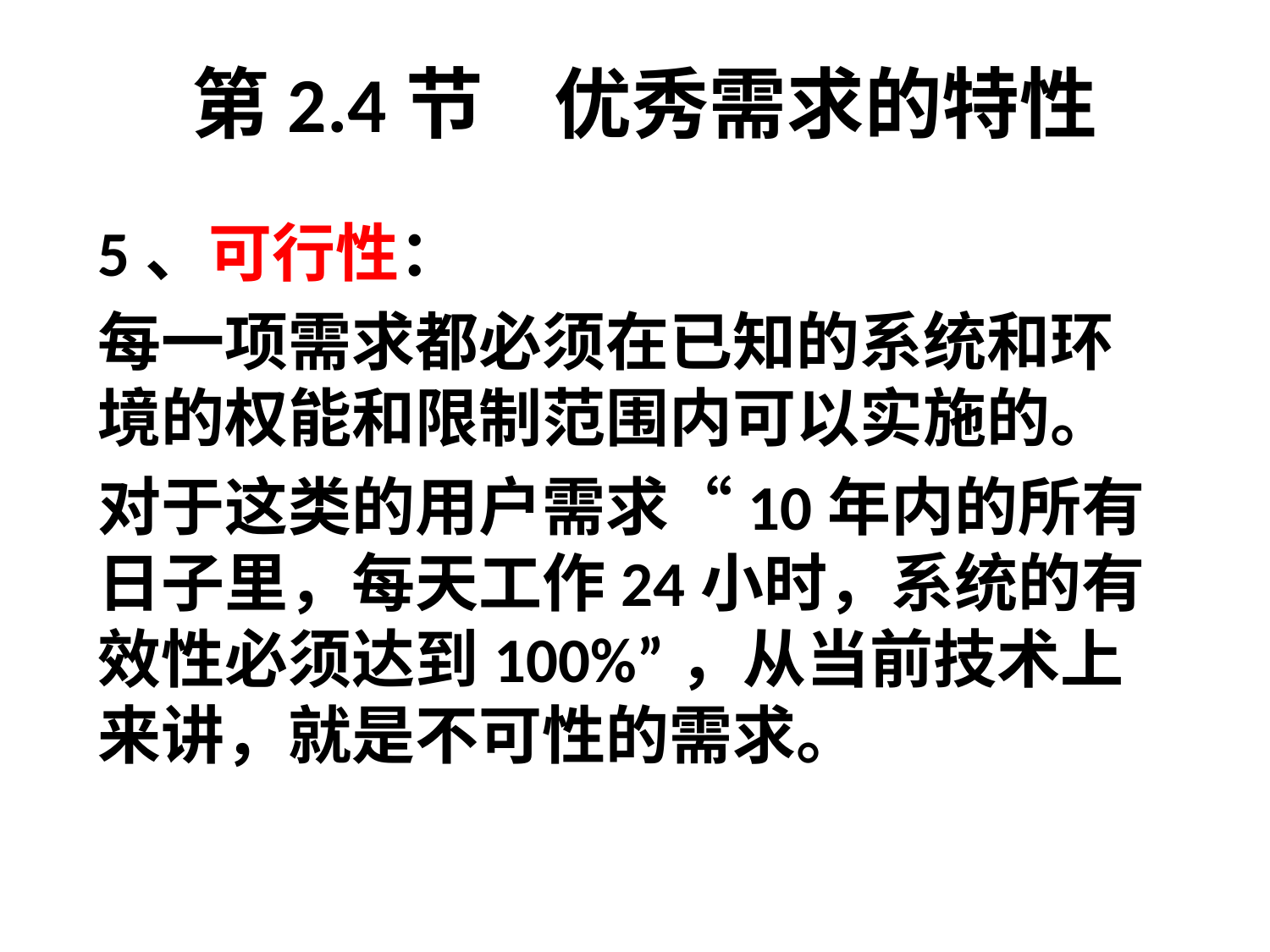

# 第2.4节    优秀需求的特性
5、可行性：
每一项需求都必须在已知的系统和环境的权能和限制范围内可以实施的。
对于这类的用户需求“10年内的所有日子里，每天工作24小时，系统的有效性必须达到100%”，从当前技术上来讲，就是不可性的需求。